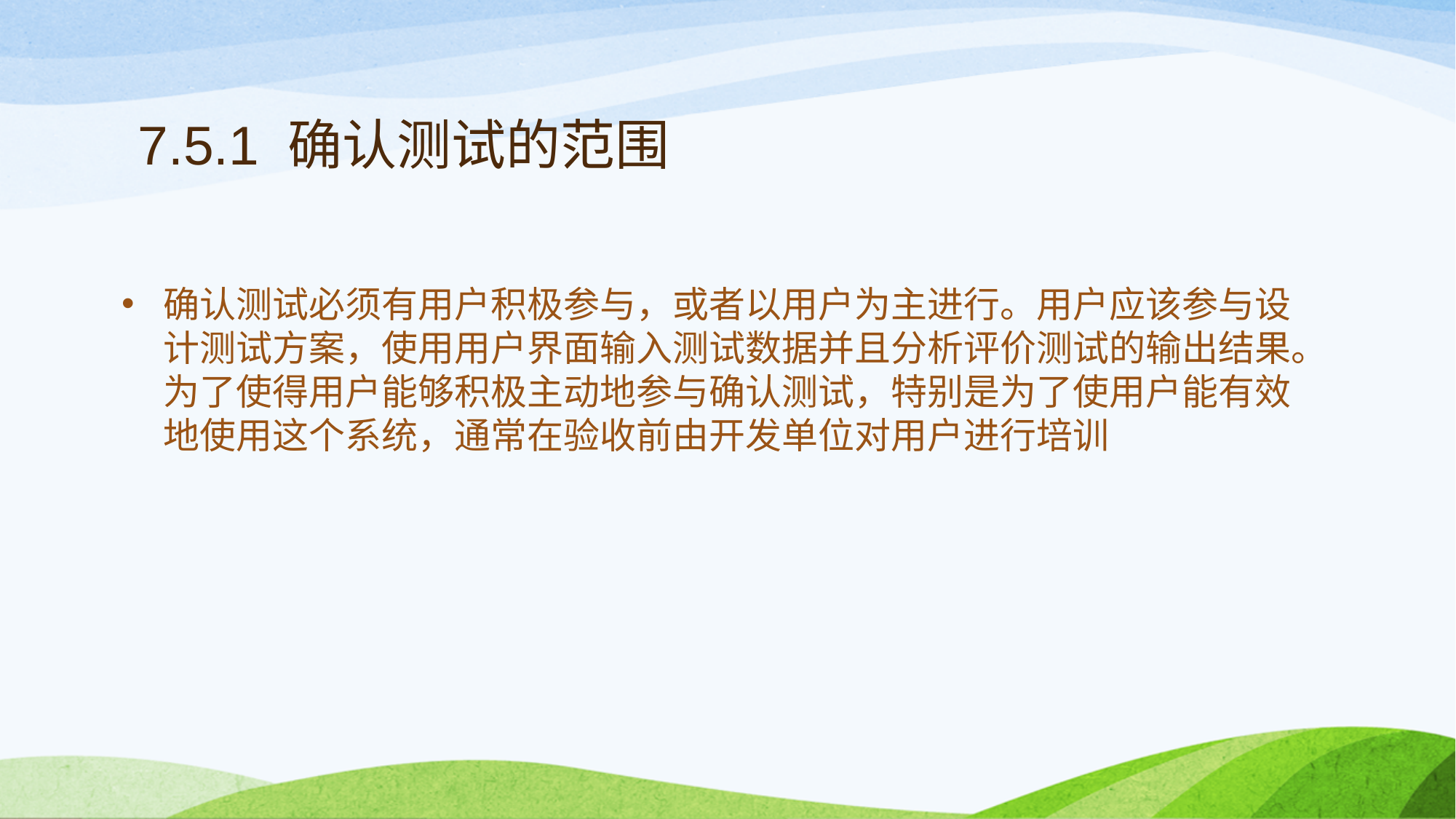

# 7.5.1 确认测试的范围
确认测试必须有用户积极参与，或者以用户为主进行。用户应该参与设计测试方案，使用用户界面输入测试数据并且分析评价测试的输出结果。为了使得用户能够积极主动地参与确认测试，特别是为了使用户能有效地使用这个系统，通常在验收前由开发单位对用户进行培训